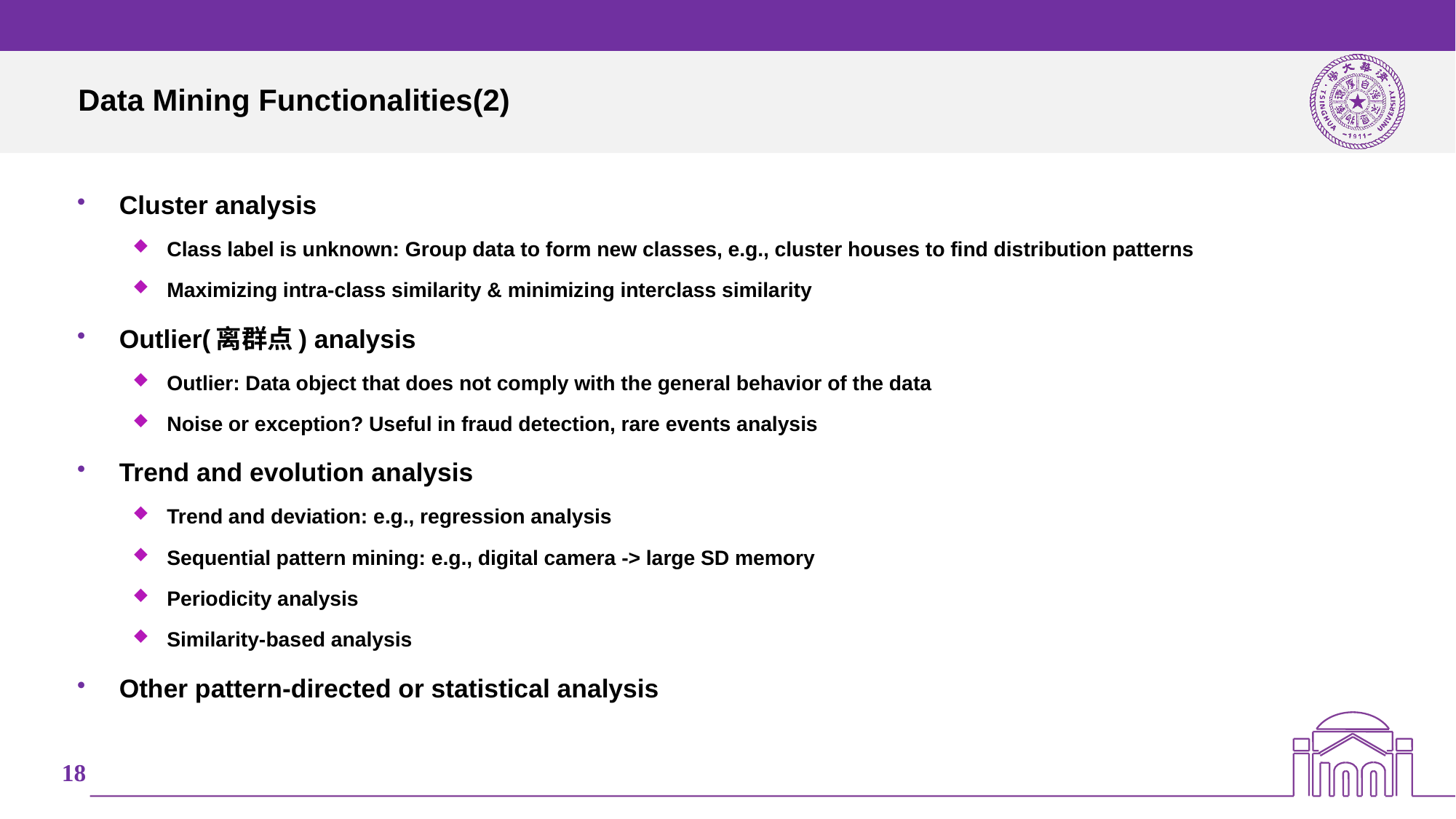

# Data Mining Functionalities(2)
Cluster analysis
Class label is unknown: Group data to form new classes, e.g., cluster houses to find distribution patterns
Maximizing intra-class similarity & minimizing interclass similarity
Outlier(离群点) analysis
Outlier: Data object that does not comply with the general behavior of the data
Noise or exception? Useful in fraud detection, rare events analysis
Trend and evolution analysis
Trend and deviation: e.g., regression analysis
Sequential pattern mining: e.g., digital camera -> large SD memory
Periodicity analysis
Similarity-based analysis
Other pattern-directed or statistical analysis